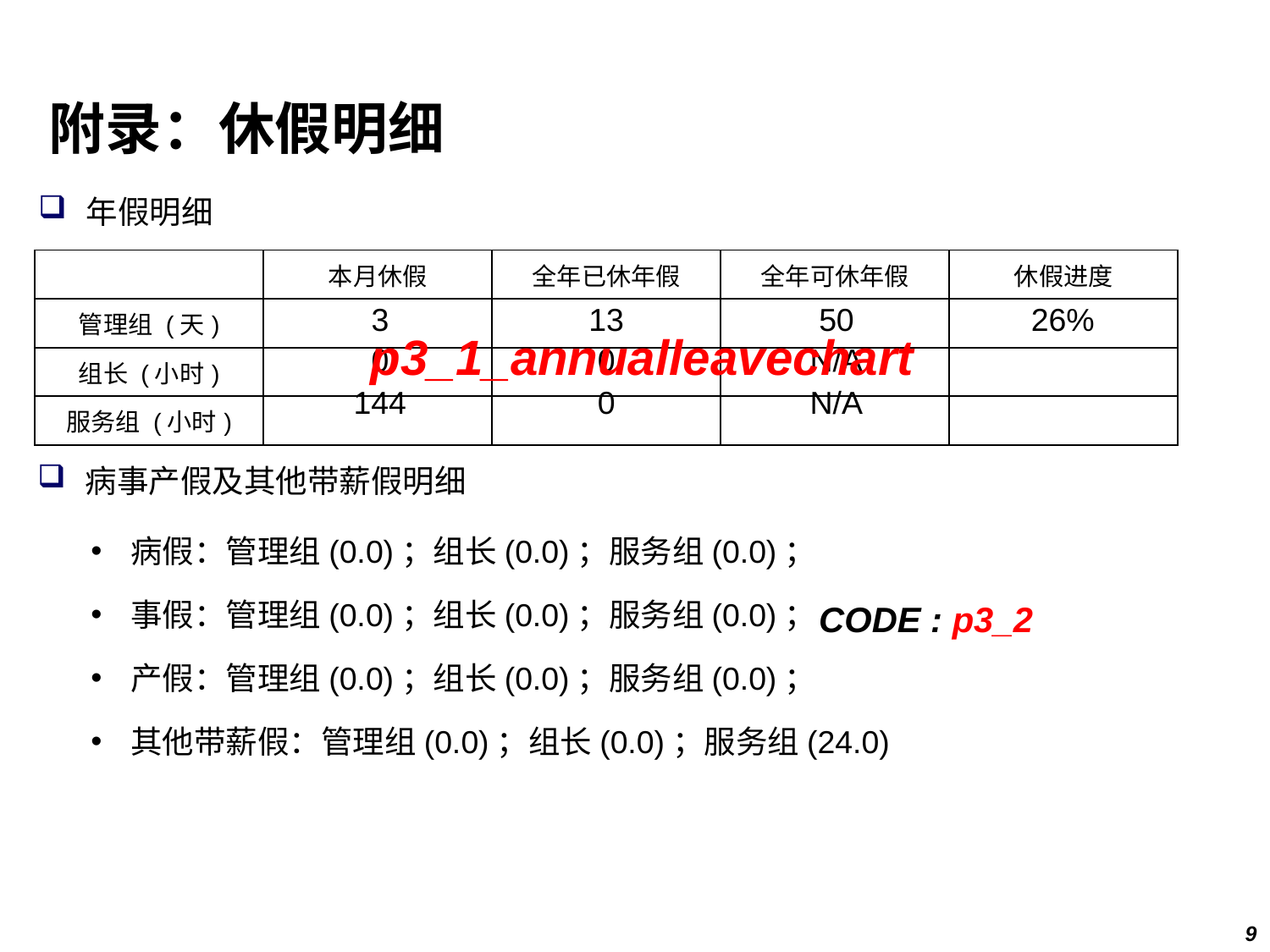

#
附录：休假明细
年假明细
|  | 本月休假 | 全年已休年假 | 全年可休年假 | 休假进度 |
| --- | --- | --- | --- | --- |
| 管理组 (天) |  |  |  |  |
| 组长 (小时) |  |  |  |  |
| 服务组 (小时) |  |  |  |  |
3
13
50
26%
p3_1_annualleavechart
0
0
N/A

144
0
N/A

病事产假及其他带薪假明细
病假：管理组(0.0)；组长(0.0)；服务组(0.0)；
事假：管理组(0.0)；组长(0.0)；服务组(0.0)；
产假：管理组(0.0)；组长(0.0)；服务组(0.0)；
其他带薪假：管理组(0.0)；组长(0.0)；服务组(24.0)
CODE : p3_2